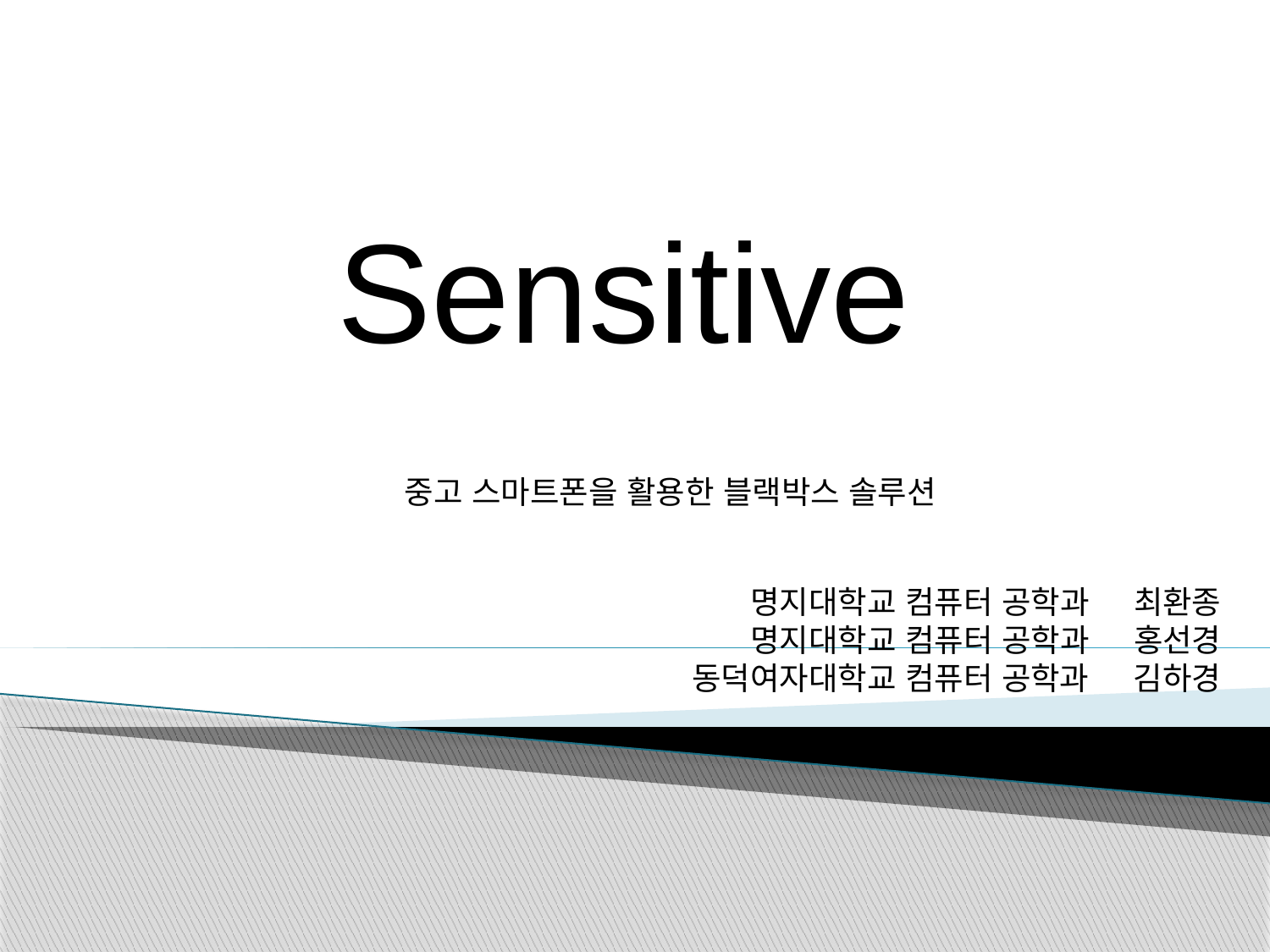

Sensitive
중고 스마트폰을 활용한 블랙박스 솔루션
명지대학교 컴퓨터 공학과     최환종
명지대학교 컴퓨터 공학과     홍선경
동덕여자대학교 컴퓨터 공학과     김하경